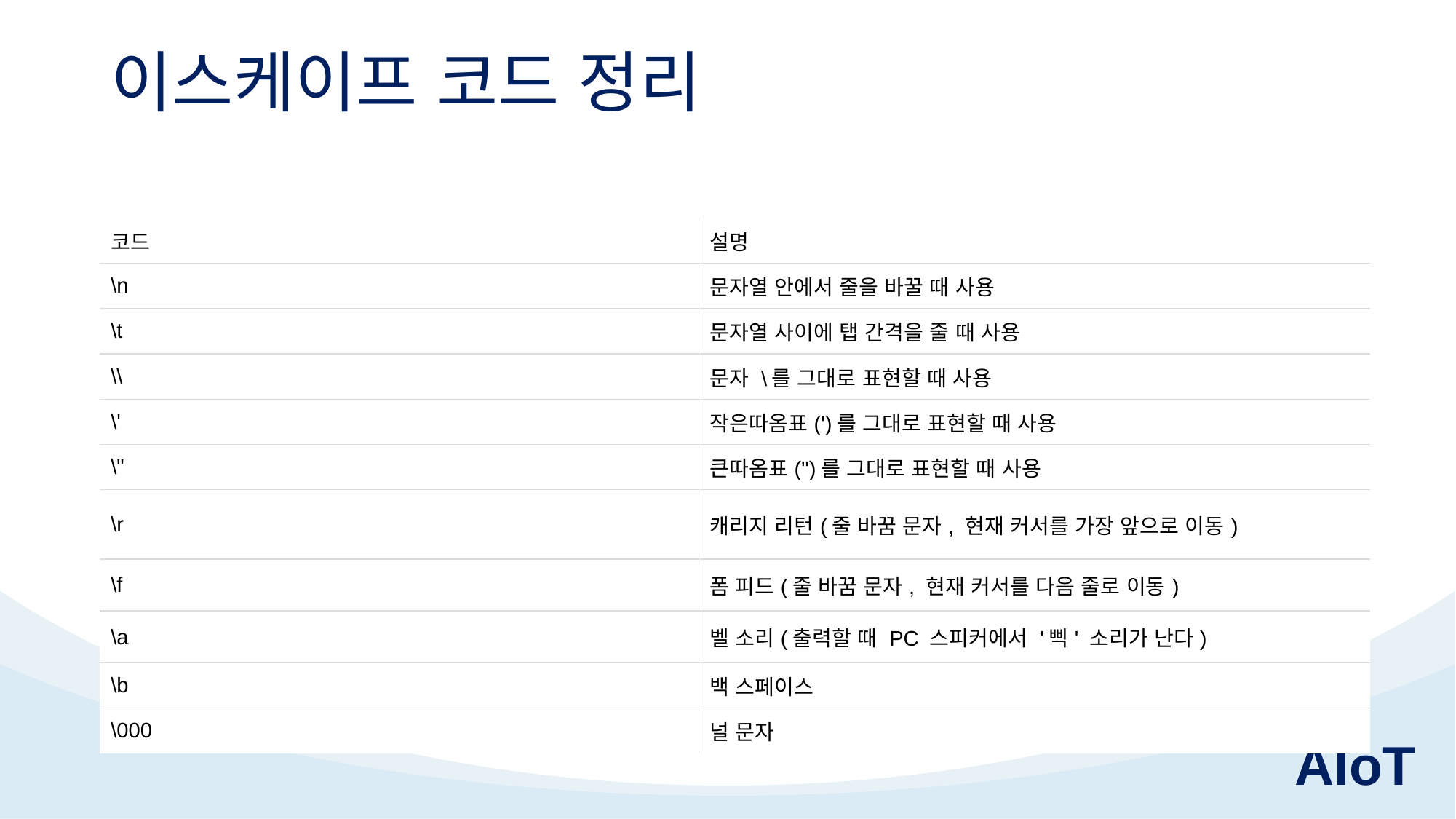

# 이스케이프 코드 정리
| 코드 | 설명 |
| --- | --- |
| \n | 문자열 안에서 줄을 바꿀 때 사용 |
| \t | 문자열 사이에 탭 간격을 줄 때 사용 |
| \\ | 문자 \를 그대로 표현할 때 사용 |
| \' | 작은따옴표(')를 그대로 표현할 때 사용 |
| \" | 큰따옴표(")를 그대로 표현할 때 사용 |
| \r | 캐리지 리턴(줄 바꿈 문자, 현재 커서를 가장 앞으로 이동) |
| \f | 폼 피드(줄 바꿈 문자, 현재 커서를 다음 줄로 이동) |
| \a | 벨 소리(출력할 때 PC 스피커에서 '삑' 소리가 난다) |
| \b | 백 스페이스 |
| \000 | 널 문자 |